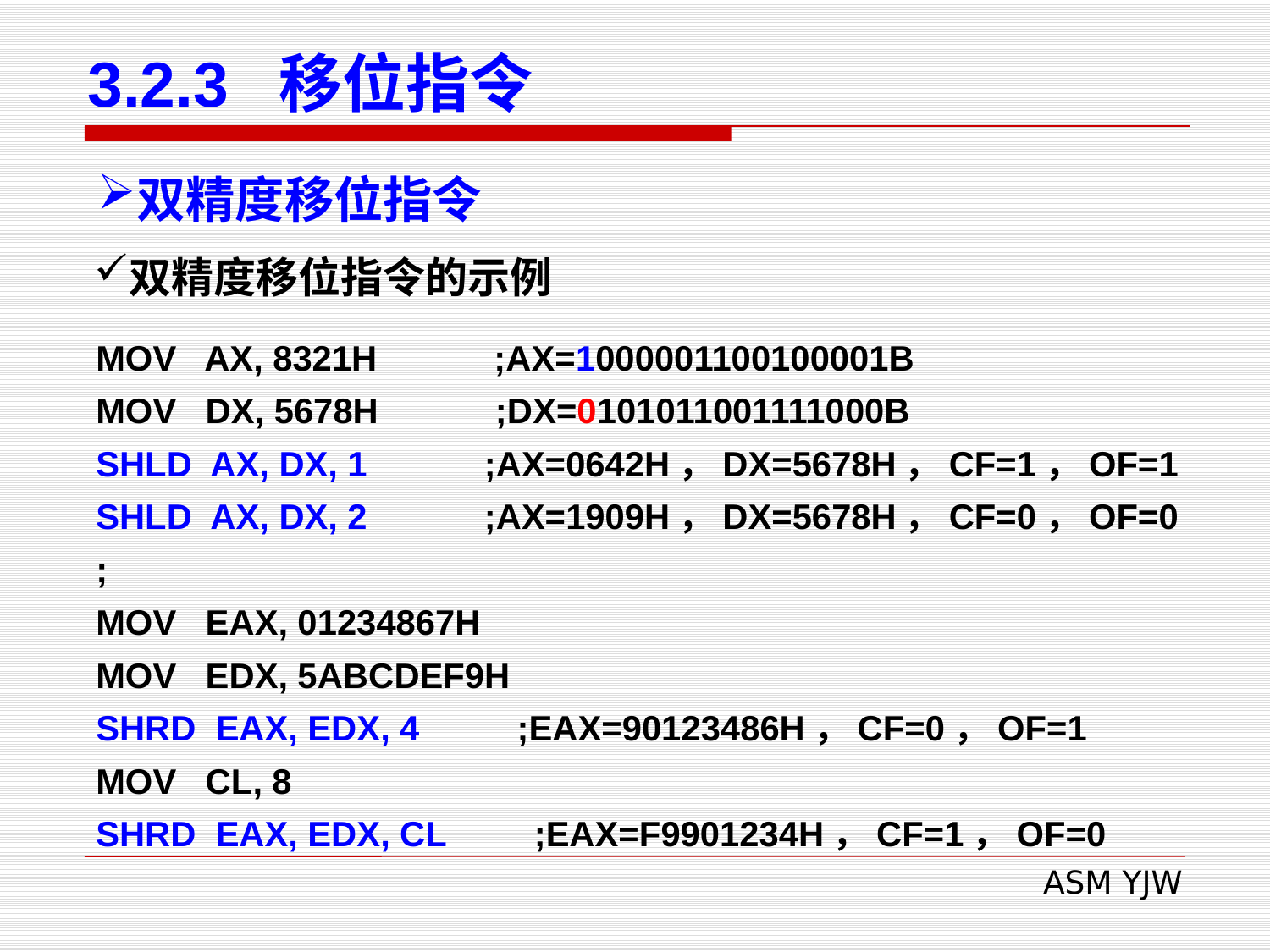

# 3.2.3  移位指令
双精度移位指令
双精度移位指令的示例
MOV   AX, 8321H            ;AX=1000001100100001B
MOV   DX, 5678H            ;DX=0101011001111000B
SHLD  AX, DX, 1            ;AX=0642H，DX=5678H，CF=1，OF=1
SHLD  AX, DX, 2            ;AX=1909H，DX=5678H，CF=0，OF=0
;
MOV   EAX, 01234867H
MOV   EDX, 5ABCDEF9H
SHRD  EAX, EDX, 4          ;EAX=90123486H，CF=0，OF=1
MOV   CL, 8
SHRD  EAX, EDX, CL         ;EAX=F9901234H，CF=1，OF=0